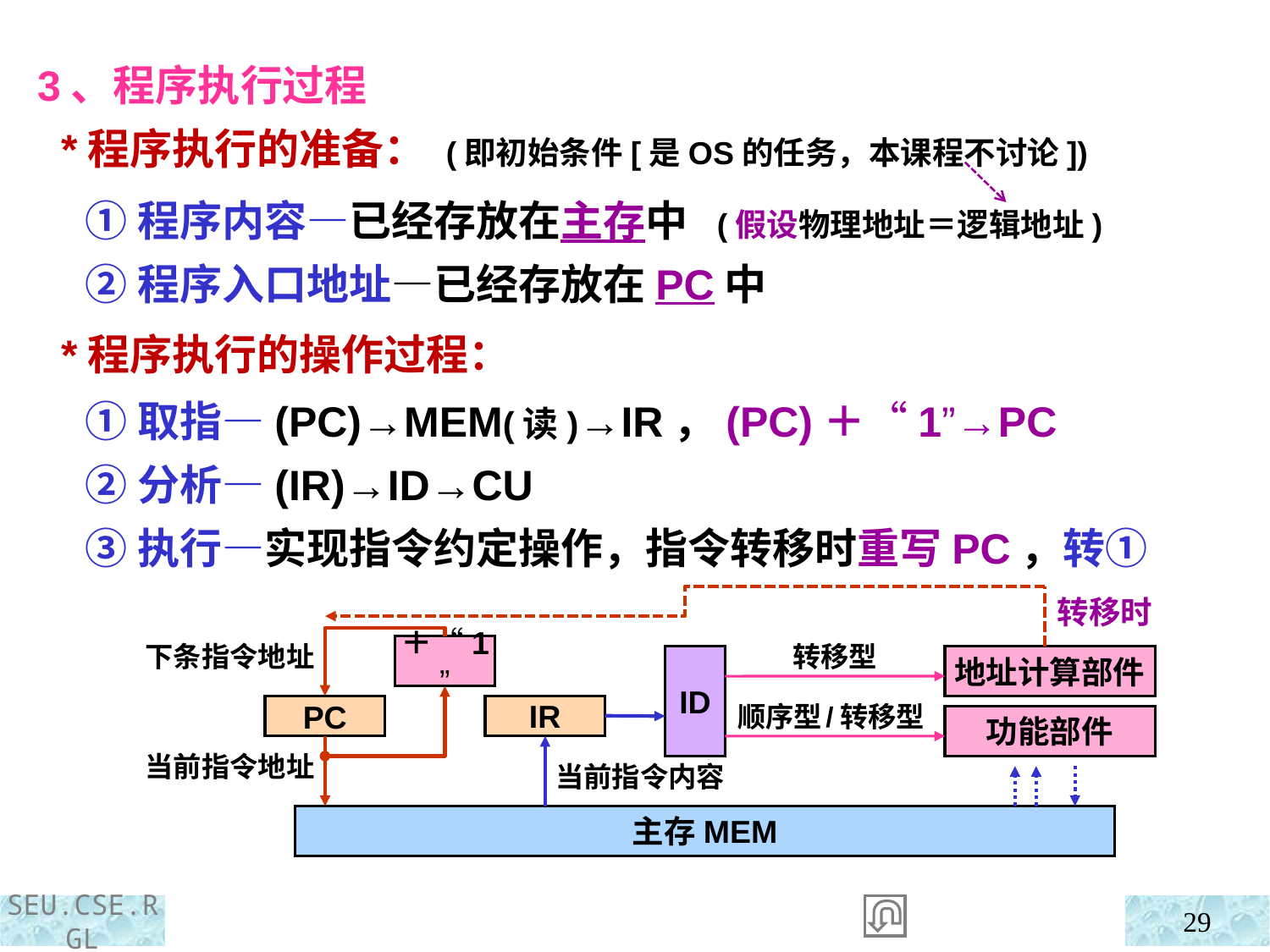

3、程序执行过程
  *程序执行的准备： (即初始条件[是OS的任务，本课程不讨论])

  *程序执行的操作过程：
     ①程序内容—已经存放在主存中  (假设物理地址＝逻辑地址)
     ②程序入口地址—已经存放在PC中
     ①取指—(PC)→MEM(读)→IR，(PC)＋“1”→PC
     ②分析—(IR)→ID→CU
     ③执行—实现指令约定操作，指令转移时重写PC，转①
转移时
转移型
地址计算部件
/转移型
＋“1”
下条指令地址
ID
PC
IR
顺序型
功能部件
当前指令地址
当前指令内容
主存MEM

29